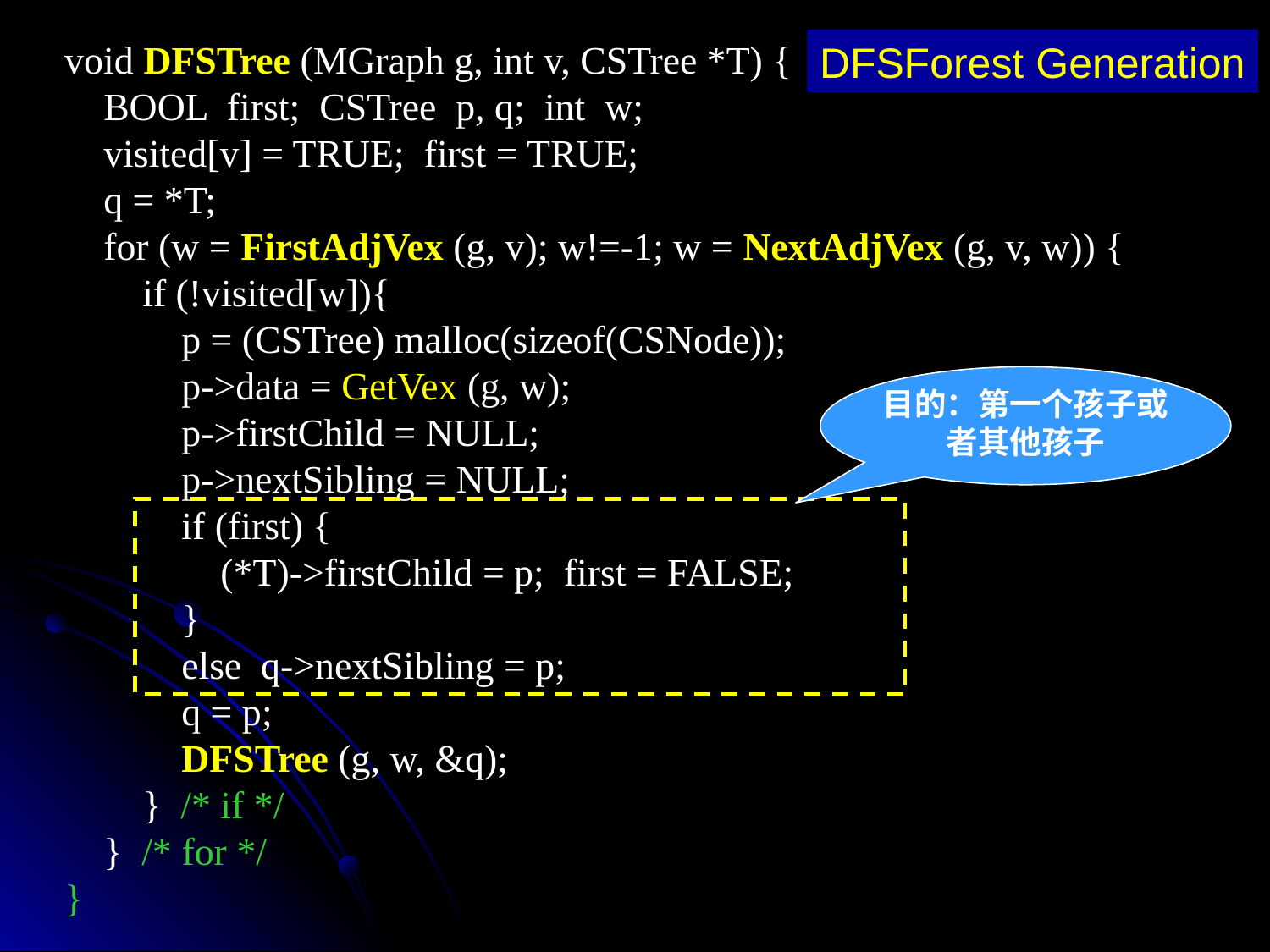

void DFSTree (MGraph g, int v, CSTree *T) {
    BOOL  first;  CSTree  p, q;  int  w;
    visited[v] = TRUE;  first = TRUE;
    q = *T;
    for (w = FirstAdjVex (g, v); w!=-1; w = NextAdjVex (g, v, w)) {
        if (!visited[w]){
            p = (CSTree) malloc(sizeof(CSNode));
            p->data = GetVex (g, w);
            p->firstChild = NULL;
            p->nextSibling = NULL;
            if (first) {
                (*T)->firstChild = p;  first = FALSE;
            }
            else  q->nextSibling = p;
            q = p;
            DFSTree (g, w, &q);
        }  /* if */
    }  /* for */
}
DFSForest Generation
目的：第一个孩子或者其他孩子